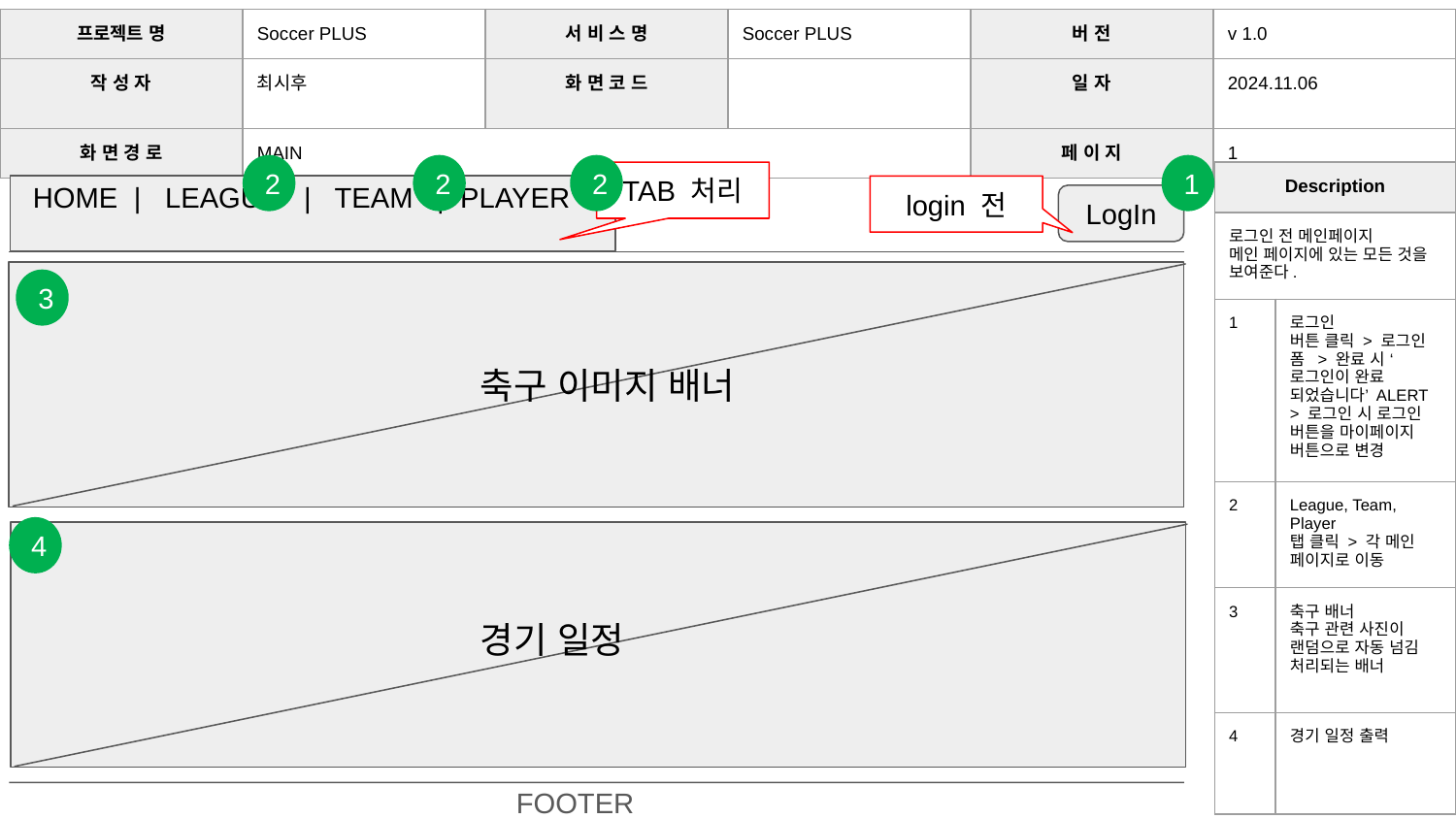

| 프로젝트 명 | Soccer PLUS | 서 비 스 명 | Soccer PLUS | 버 전 | v 1.0 |
| --- | --- | --- | --- | --- | --- |
| 작 성 자 | 최시후 | 화 면 코 드 |  | 일 자 | 2024.11.06 |
| 화 면 경 로 | MAIN |  |  | 페 이 지 | 1 |
2
2
2
1
TAB 처리
| Description |  |
| --- | --- |
| 로그인 전 메인페이지 메인 페이지에 있는 모든 것을 보여준다. |  |
| 1 | 로그인 버튼 클릭 > 로그인 폼 > 완료 시 ‘로그인이 완료 되었습니다’ ALERT > 로그인 시 로그인 버튼을 마이페이지 버튼으로 변경 |
| 2 | League, Team, Player 탭 클릭 > 각 메인 페이지로 이동 |
| 3 | 축구 배너 축구 관련 사진이 랜덤으로 자동 넘김 처리되는 배너 |
| 4 | 경기 일정 출력 |
 HOME  |   LEAGUE   |   TEAM   |  PLAYER
login 전
LogIn

3
축구 이미지 배너
4

경기 일정
FOOTER